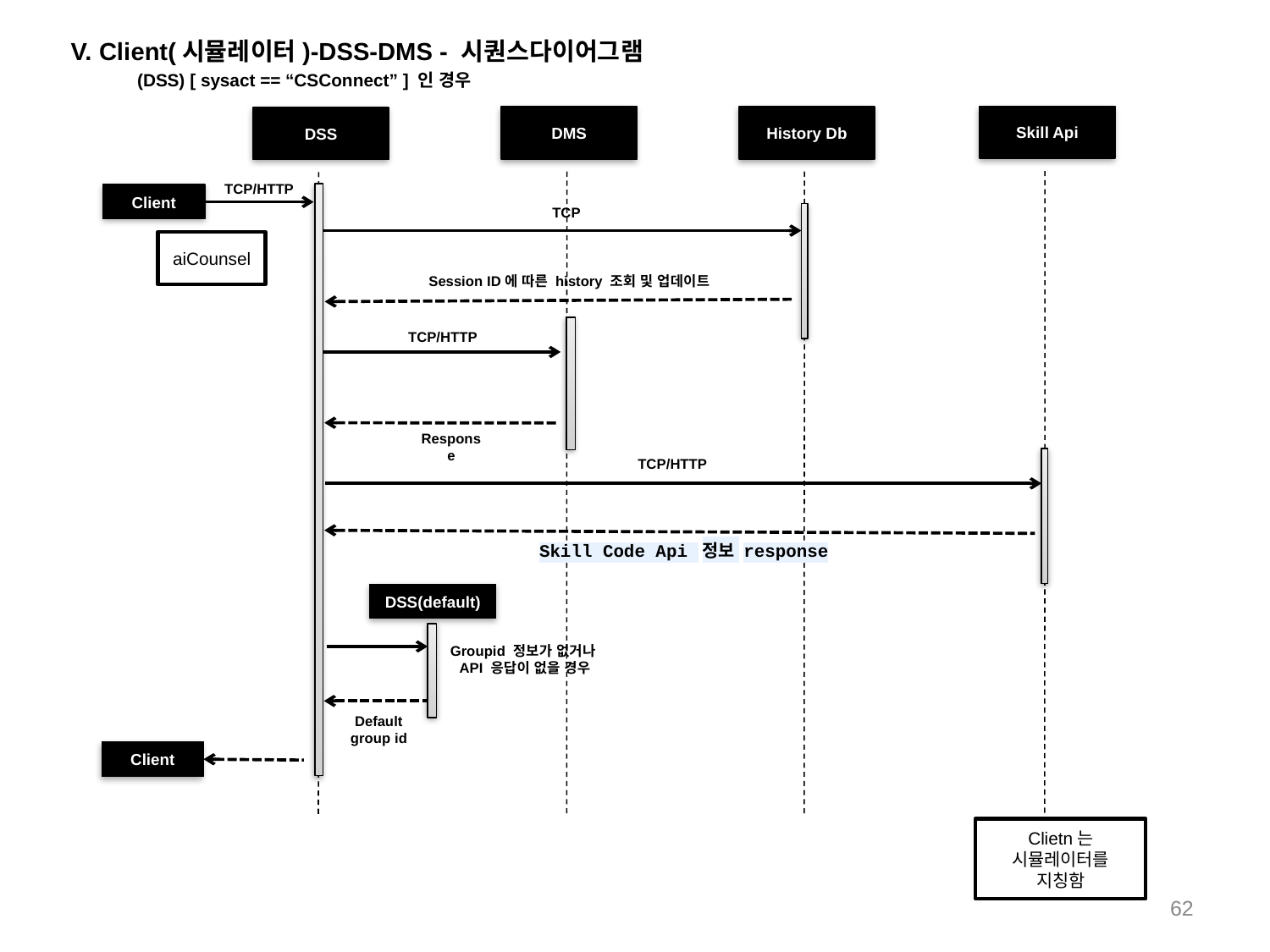

V. Client(시뮬레이터)-DSS-DMS - 시퀀스다이어그램
# (DSS) [ sysact == “CSConnect” ] 인 경우
Skill Api
DMS
History Db
DSS
TCP/HTTP

Client
TCP

aiCounsel
Session ID에 따른 history 조회 및 업데이트

TCP/HTTP
Response

TCP/HTTP
Skill Code Api 정보 response
DSS(default)

Groupid 정보가 없거나
 API 응답이 없을 경우
Default group id
Client
Clietn는 시뮬레이터를 지칭함
62